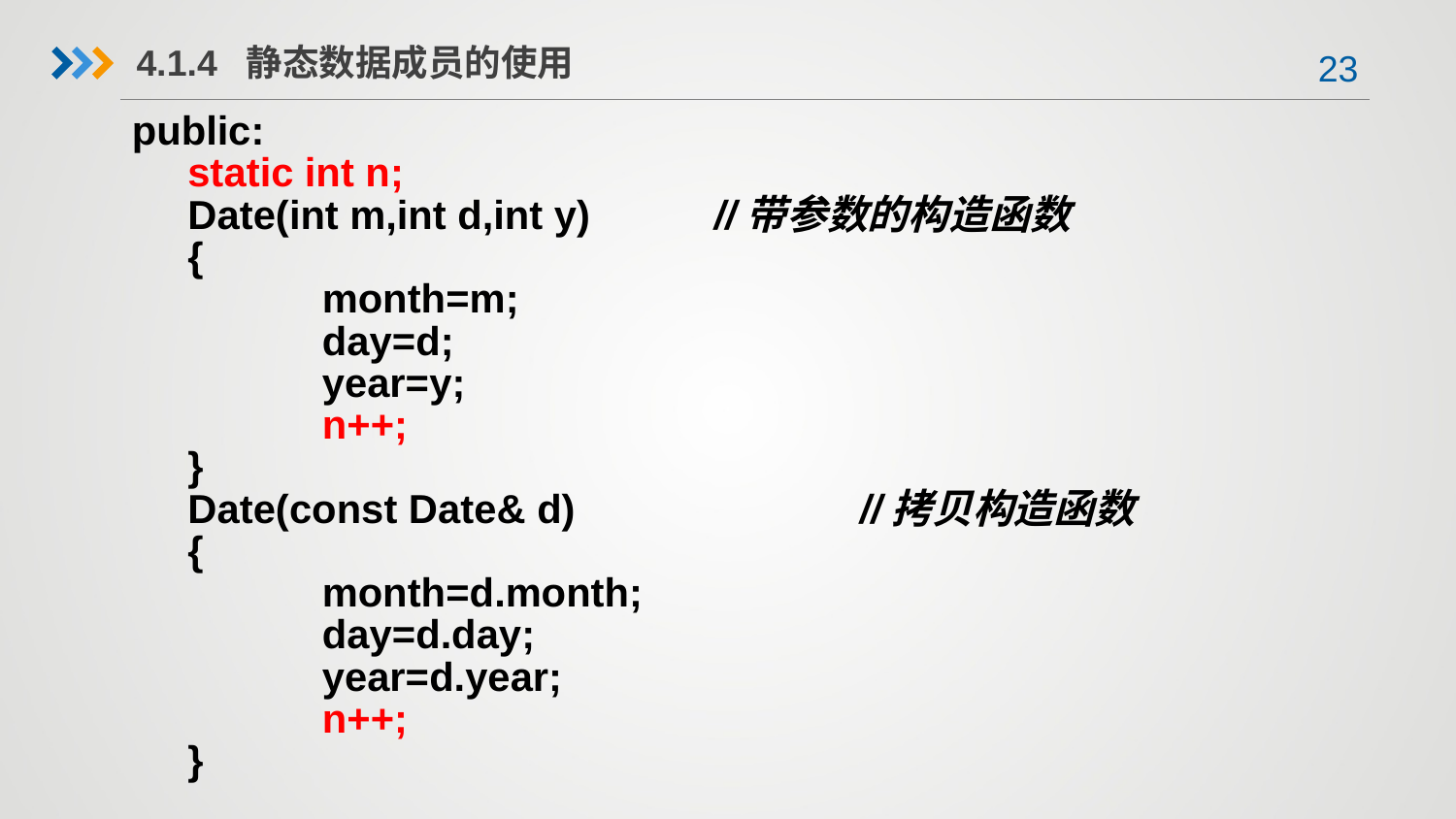

4.1.4  静态数据成员的使用
public:
     static int n;
     Date(int m,int d,int y) 	//带参数的构造函数
     {
	    month=m;
	    day=d;
	    year=y;
	    n++;
     }
     Date(const Date& d)  		//拷贝构造函数
     {
	    month=d.month;
	    day=d.day;
	    year=d.year;
	    n++;
     }